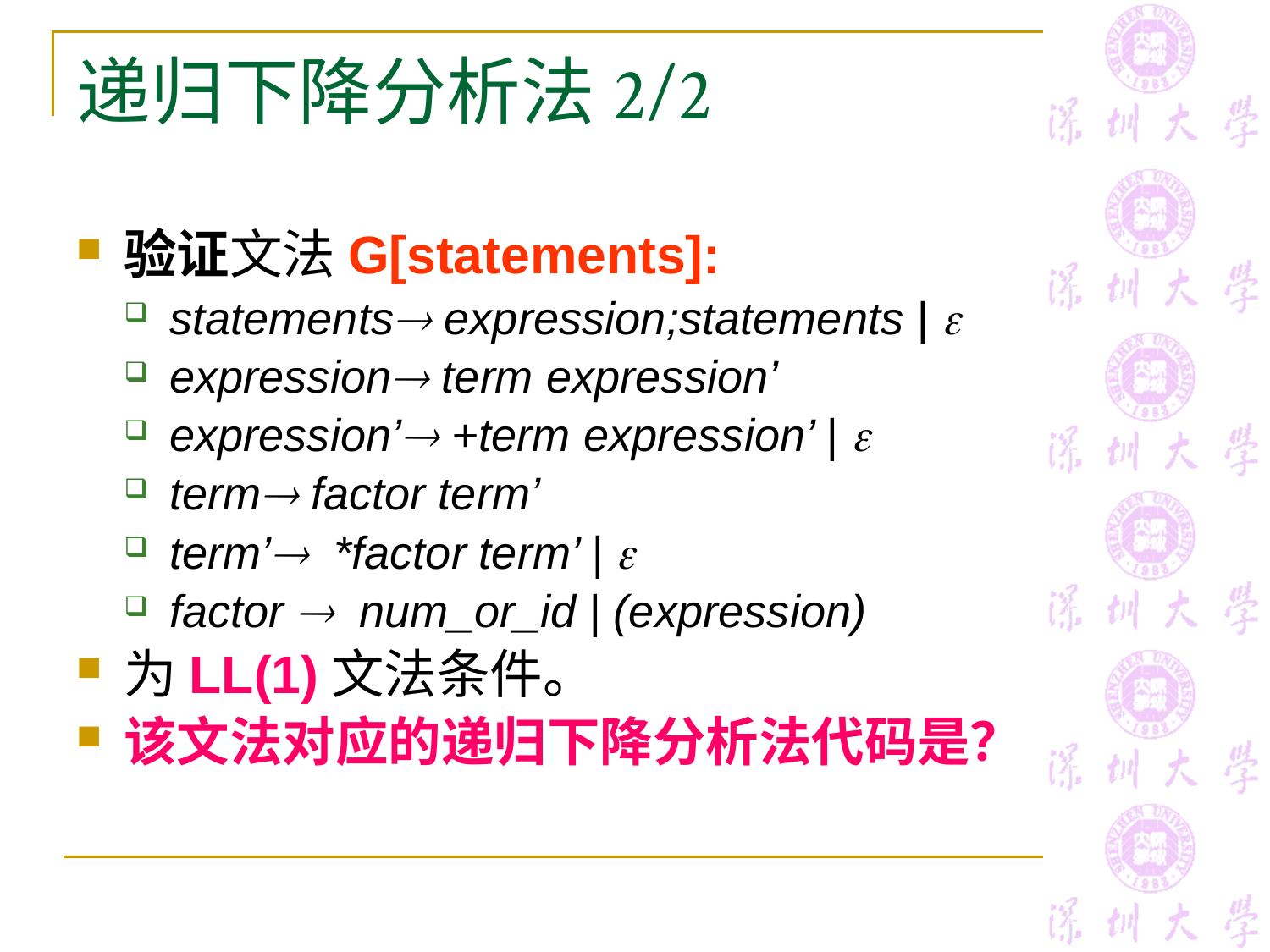

# 递归下降分析法2/2
验证文法G[statements]:
statements→ expression;statements | ε
expression→ term expression’
expression’→ +term expression’ | ε
term→ factor term’
term’→  *factor term’ | ε
factor →  num_or_id | (expression)
为LL(1)文法条件。
该文法对应的递归下降分析法代码是？